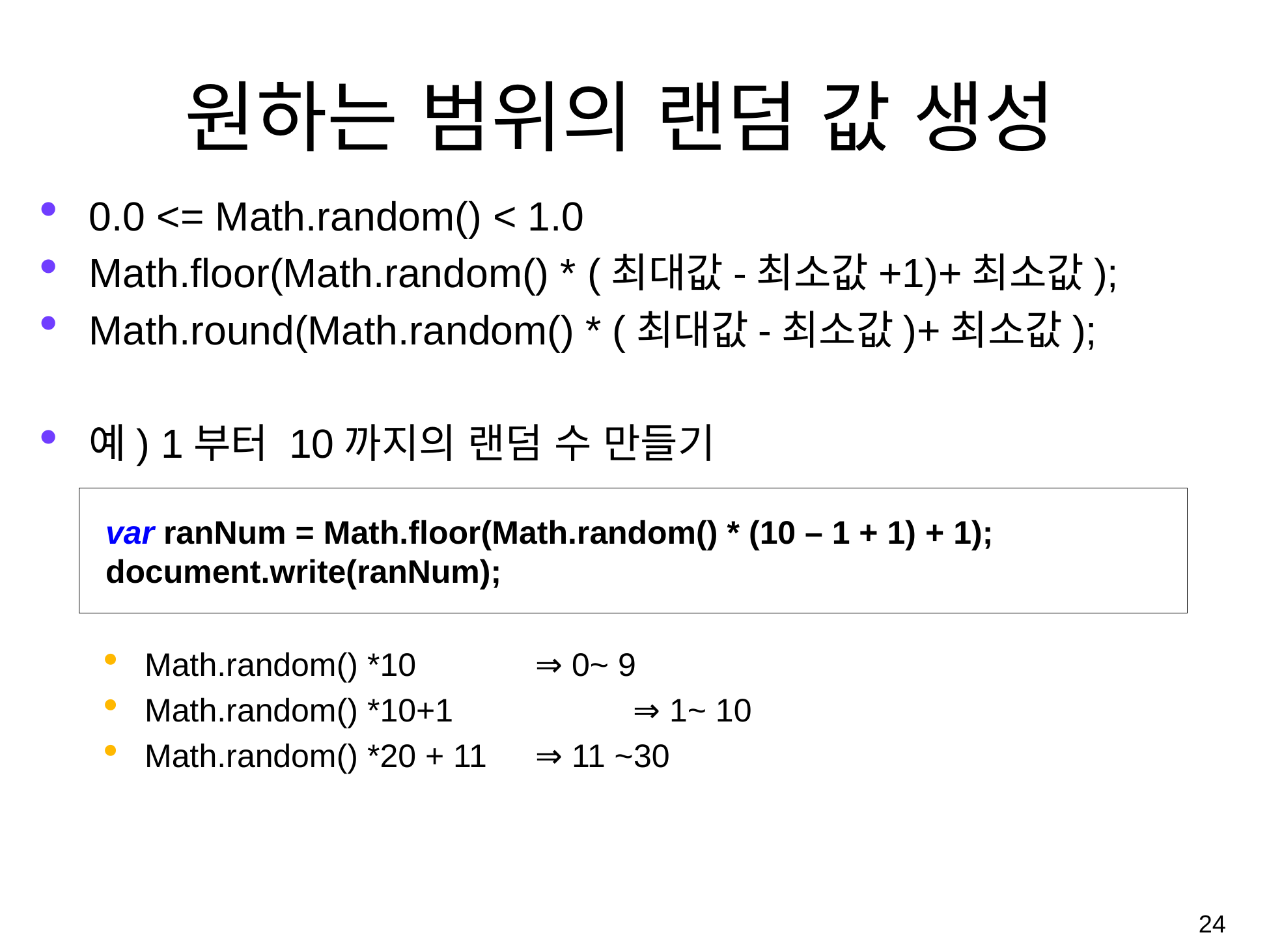

# 원하는 범위의 랜덤 값 생성
0.0 <= Math.random() < 1.0
Math.floor(Math.random() * (최대값-최소값+1)+최소값);
Math.round(Math.random() * (최대값-최소값)+최소값);

예) 1부터 10까지의 랜덤 수 만들기

Math.random() *10 		⇒ 0~ 9
Math.random() *10+1		⇒ 1~ 10
Math.random() *20 + 11	⇒ 11 ~30
var ranNum = Math.floor(Math.random() * (10 – 1 + 1) + 1);
document.write(ranNum);
24